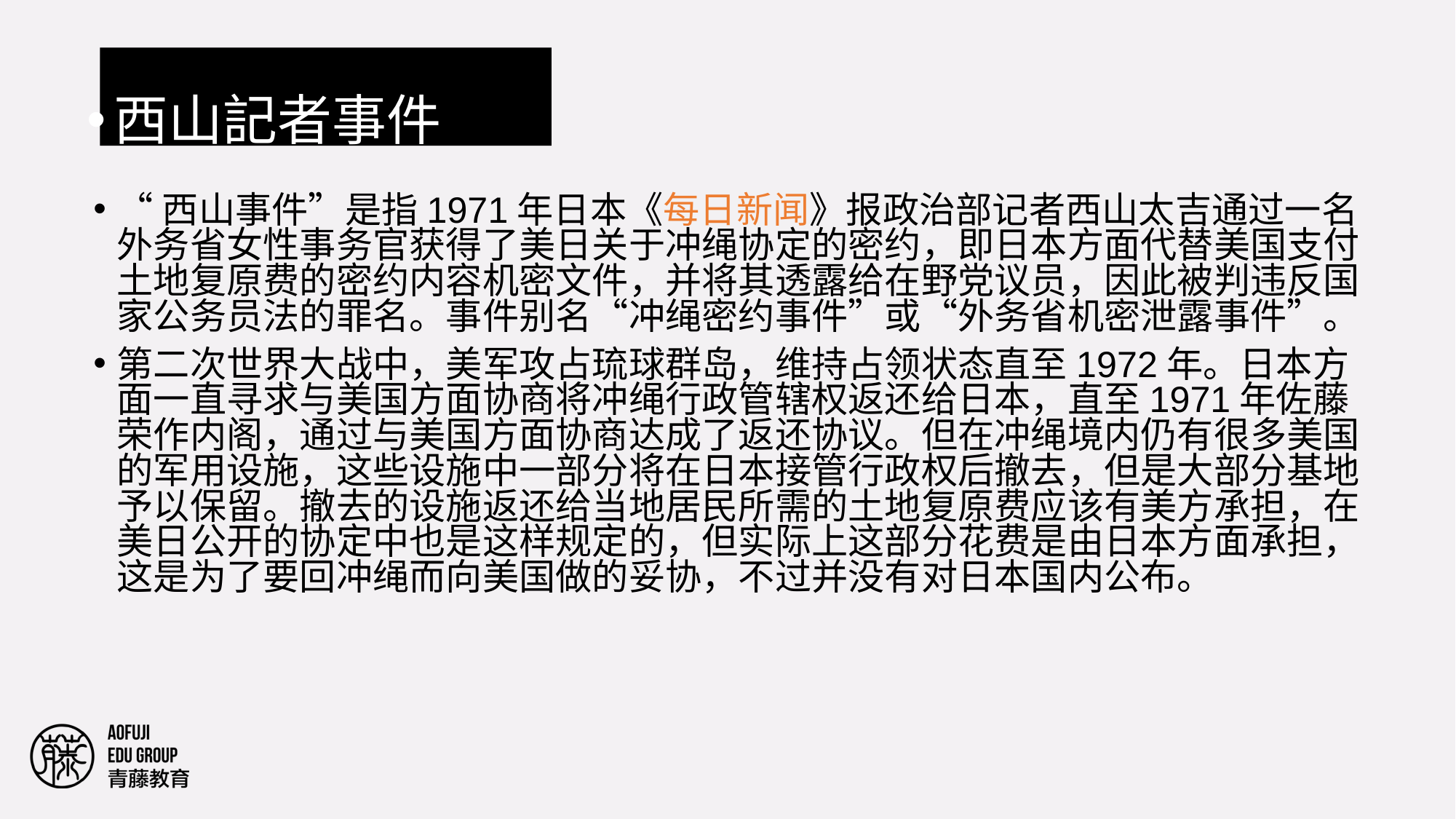

#

西山記者事件
“西山事件”是指1971年日本《每日新闻》报政治部记者西山太吉通过一名外务省女性事务官获得了美日关于冲绳协定的密约，即日本方面代替美国支付土地复原费的密约内容机密文件，并将其透露给在野党议员，因此被判违反国家公务员法的罪名。事件别名“冲绳密约事件”或“外务省机密泄露事件”。
第二次世界大战中，美军攻占琉球群岛，维持占领状态直至1972年。日本方面一直寻求与美国方面协商将冲绳行政管辖权返还给日本，直至1971年佐藤荣作内阁，通过与美国方面协商达成了返还协议。但在冲绳境内仍有很多美国的军用设施，这些设施中一部分将在日本接管行政权后撤去，但是大部分基地予以保留。撤去的设施返还给当地居民所需的土地复原费应该有美方承担，在美日公开的协定中也是这样规定的，但实际上这部分花费是由日本方面承担，这是为了要回冲绳而向美国做的妥协，不过并没有对日本国内公布。